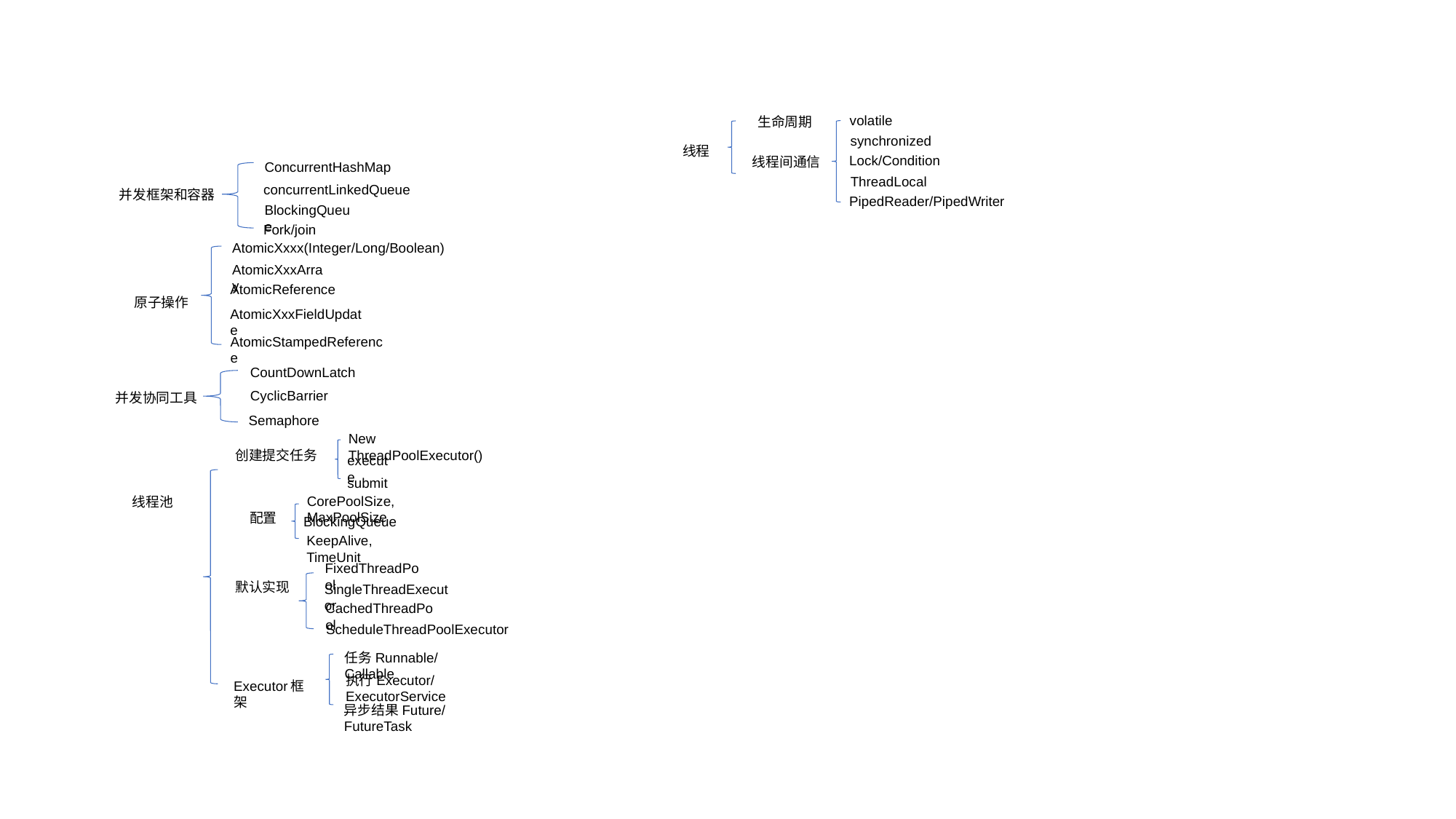

volatile
生命周期

synchronized
线程
Lock/Condition
线程间通信
ConcurrentHashMap

ThreadLocal
concurrentLinkedQueue
并发框架和容器
PipedReader/PipedWriter
BlockingQueue
Fork/join
AtomicXxxx(Integer/Long/Boolean)

AtomicXxxArray
AtomicReference
原子操作
AtomicXxxFieldUpdate
AtomicStampedReference
CountDownLatch

CyclicBarrier
并发协同工具
Semaphore
New ThreadPoolExecutor()

创建提交任务
execute
submit

CorePoolSize, MaxPoolSize
线程池
配置

BlockingQueue
KeepAlive, TimeUnit
FixedThreadPool

默认实现
SingleThreadExecutor
CachedThreadPool
ScheduleThreadPoolExecutor
任务Runnable/Callable

执行Executor/ExecutorService
Executor框架
异步结果Future/FutureTask